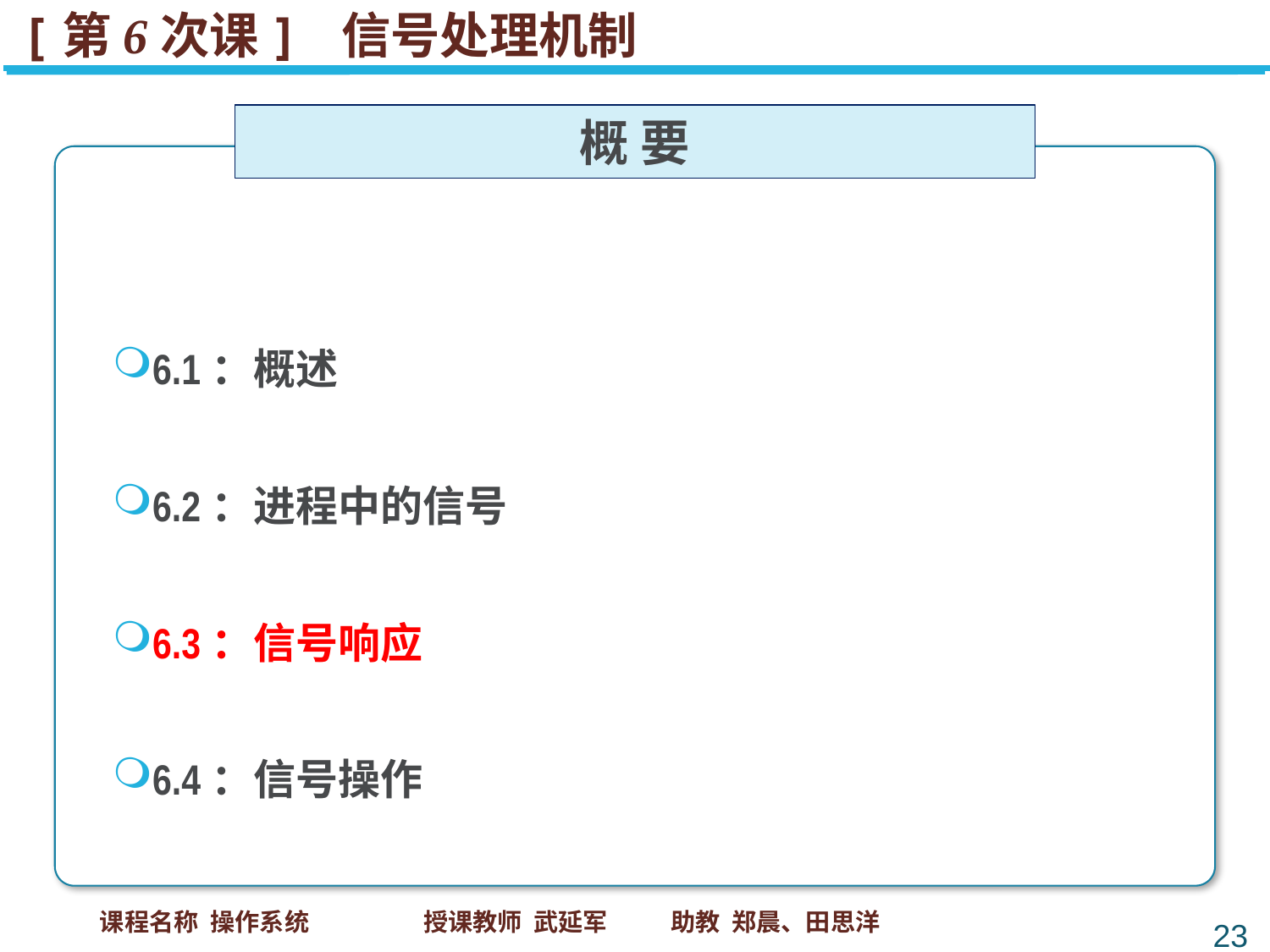

[第6次课] 信号处理机制

概 要

6.1：概述

6.2：进程中的信号

6.3：信号响应

6.4：信号操作

课程名称  操作系统                    授课教师  武延军           助教  郑晨、田思洋
23